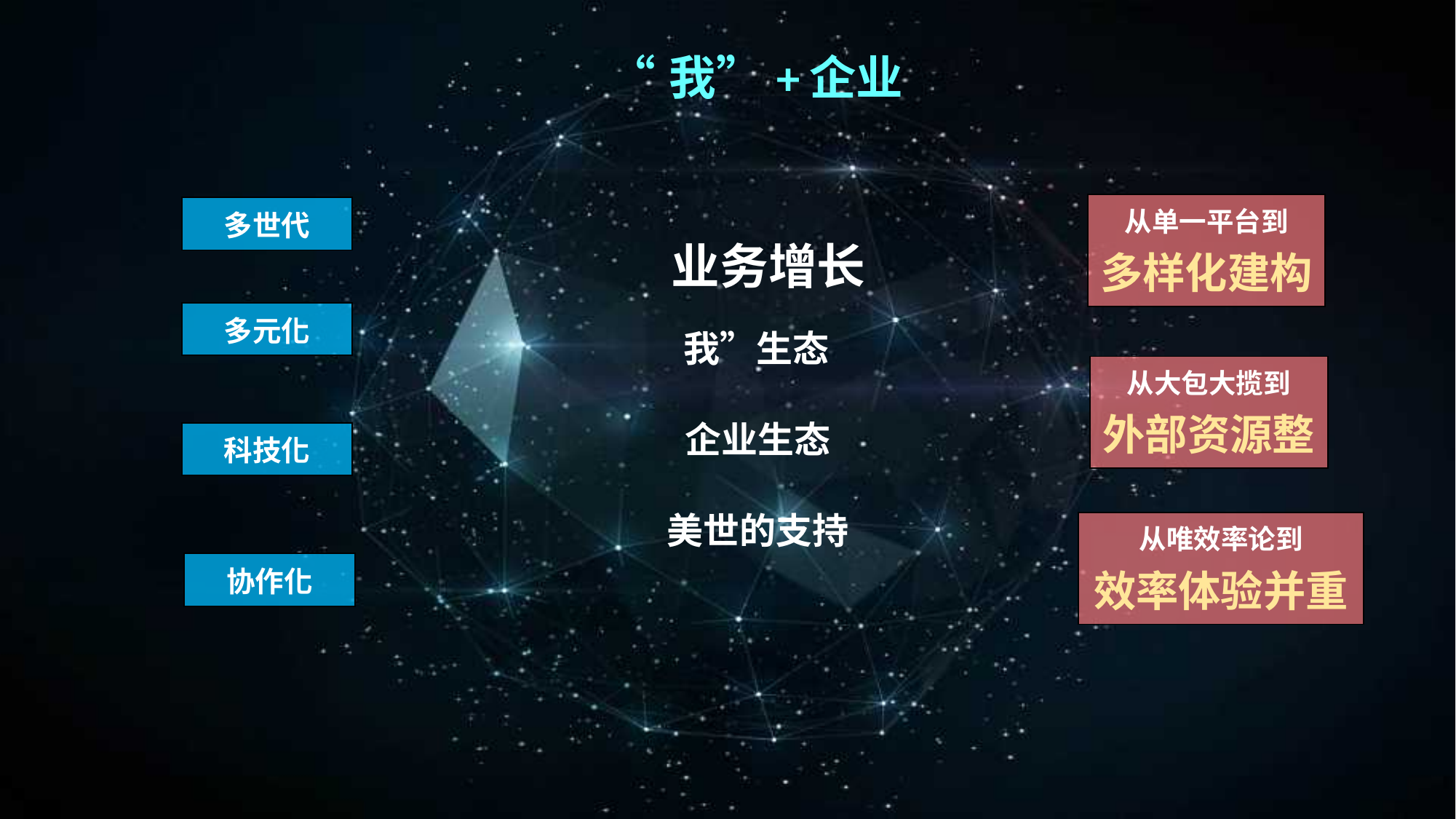

| “我”+企业 |
| --- |
| 从单一平台到 多样化建构 |
| --- |
| 多世代 |
| --- |
 业务增长
| 多元化 |
| --- |
| 我”生态 |
| --- |
| 从大包大揽到 外部资源整 |
| --- |
| 企业生态 |
| --- |
| 科技化 |
| --- |
| 美世的支持 |
| --- |
| 从唯效率论到 效率体验并重 |
| --- |
| 协作化 |
| --- |